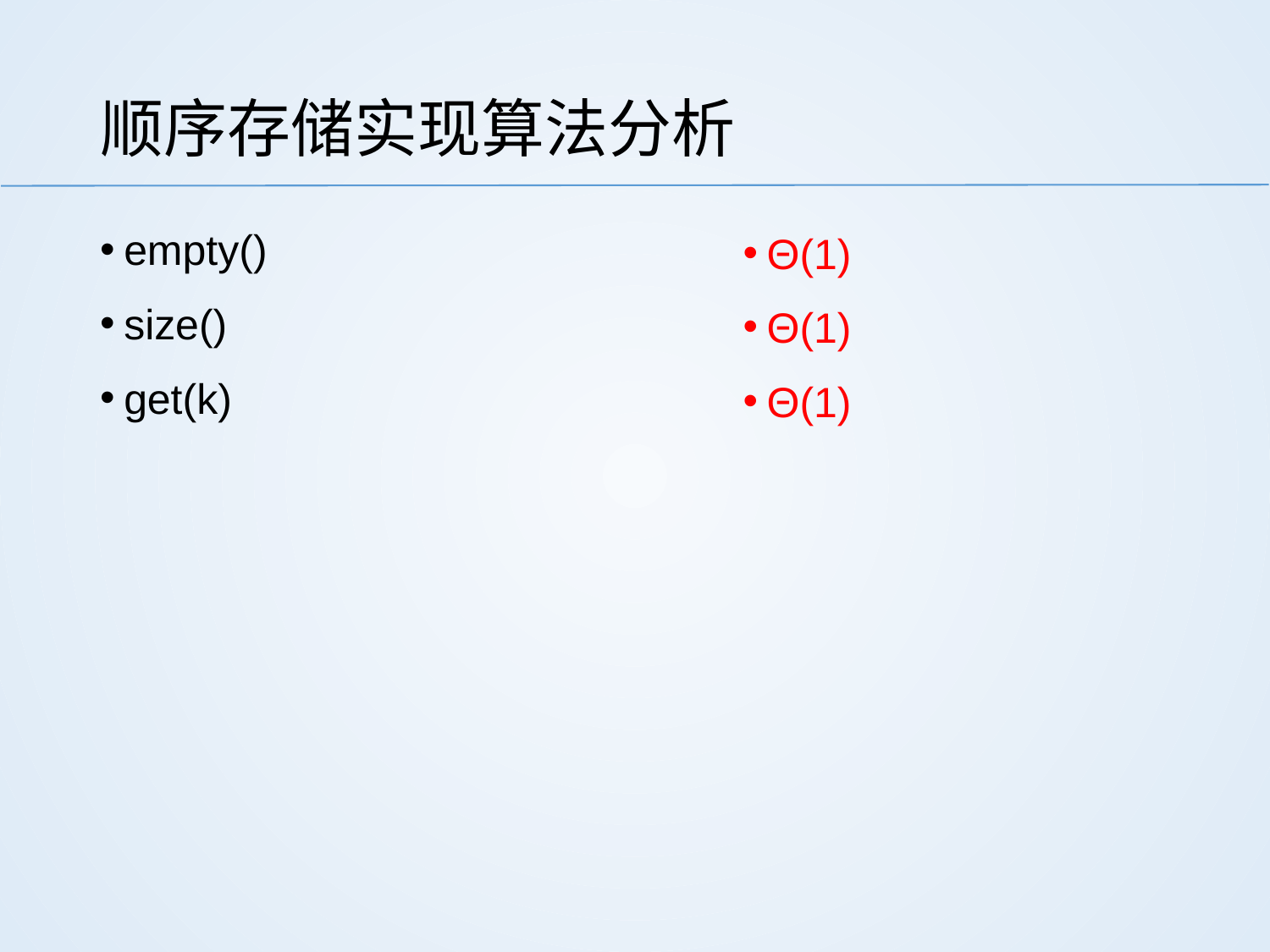

# 顺序存储实现算法分析
empty()
size()
get(k)
Θ(1)
Θ(1)
Θ(1)